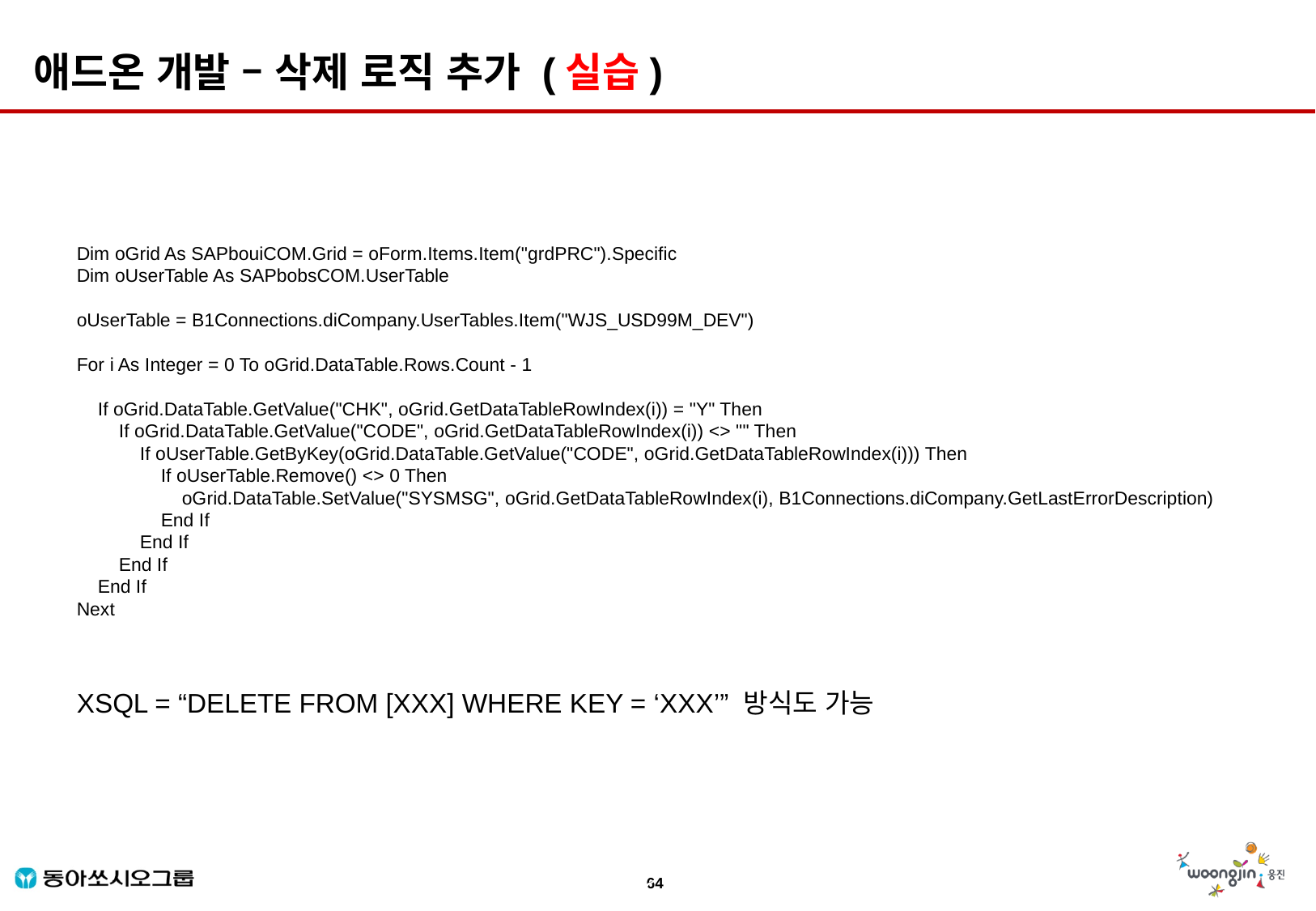

애드온 개발 – 삭제 로직 추가 (실습)
Dim oGrid As SAPbouiCOM.Grid = oForm.Items.Item("grdPRC").Specific
Dim oUserTable As SAPbobsCOM.UserTable

oUserTable = B1Connections.diCompany.UserTables.Item("WJS_USD99M_DEV")

For i As Integer = 0 To oGrid.DataTable.Rows.Count - 1

    If oGrid.DataTable.GetValue("CHK", oGrid.GetDataTableRowIndex(i)) = "Y" Then
        If oGrid.DataTable.GetValue("CODE", oGrid.GetDataTableRowIndex(i)) <> "" Then
            If oUserTable.GetByKey(oGrid.DataTable.GetValue("CODE", oGrid.GetDataTableRowIndex(i))) Then
                If oUserTable.Remove() <> 0 Then
                    oGrid.DataTable.SetValue("SYSMSG", oGrid.GetDataTableRowIndex(i), B1Connections.diCompany.GetLastErrorDescription)
                End If
            End If
        End If
    End If
Next

XSQL = “DELETE FROM [XXX] WHERE KEY = ‘XXX’” 방식도 가능